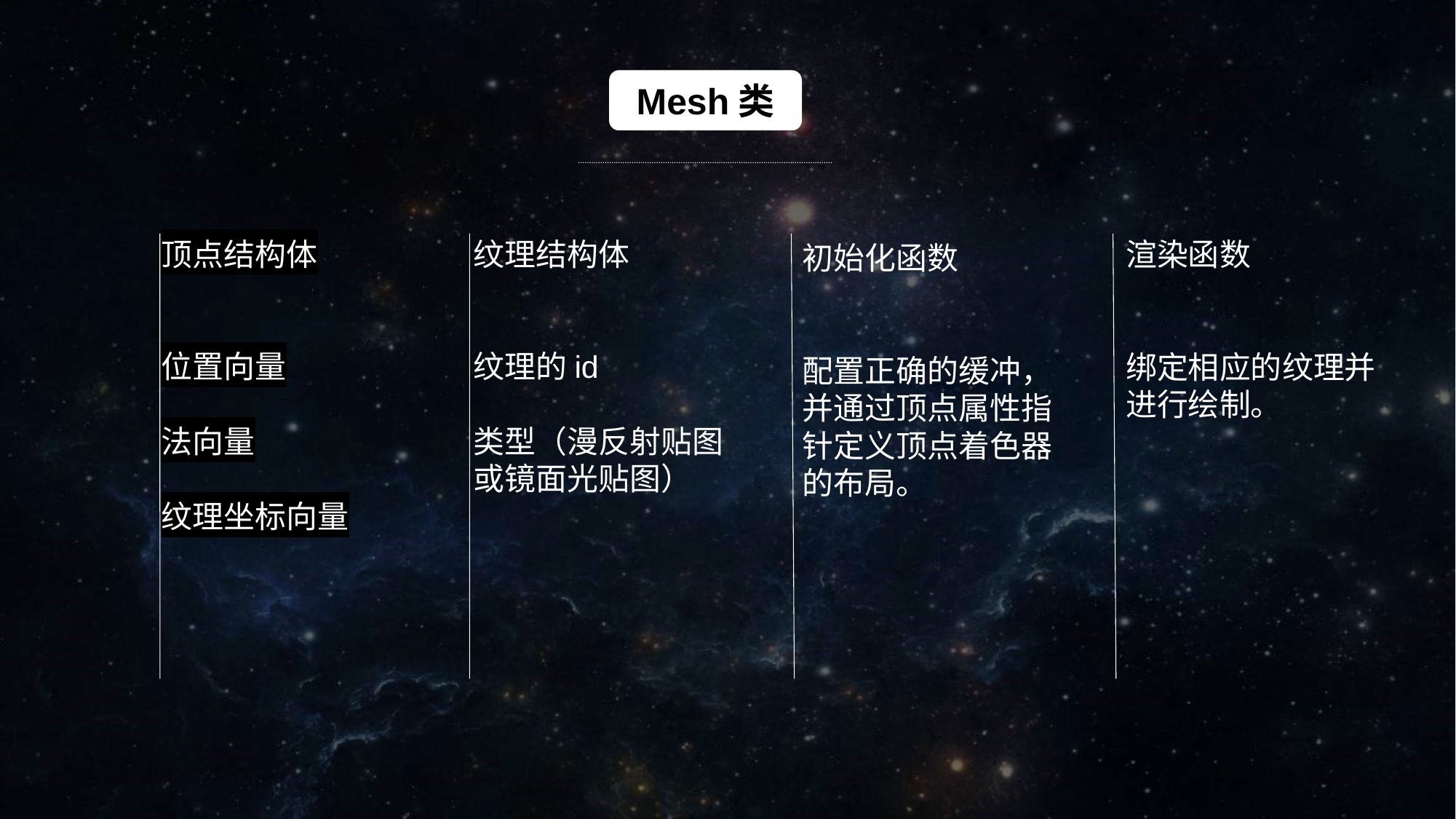

Mesh类

顶点结构体

位置向量

法向量

纹理坐标向量
纹理结构体

纹理的id

类型（漫反射贴图或镜面光贴图）
渲染函数

绑定相应的纹理并进行绘制。
初始化函数

配置正确的缓冲，并通过顶点属性指针定义顶点着色器的布局。